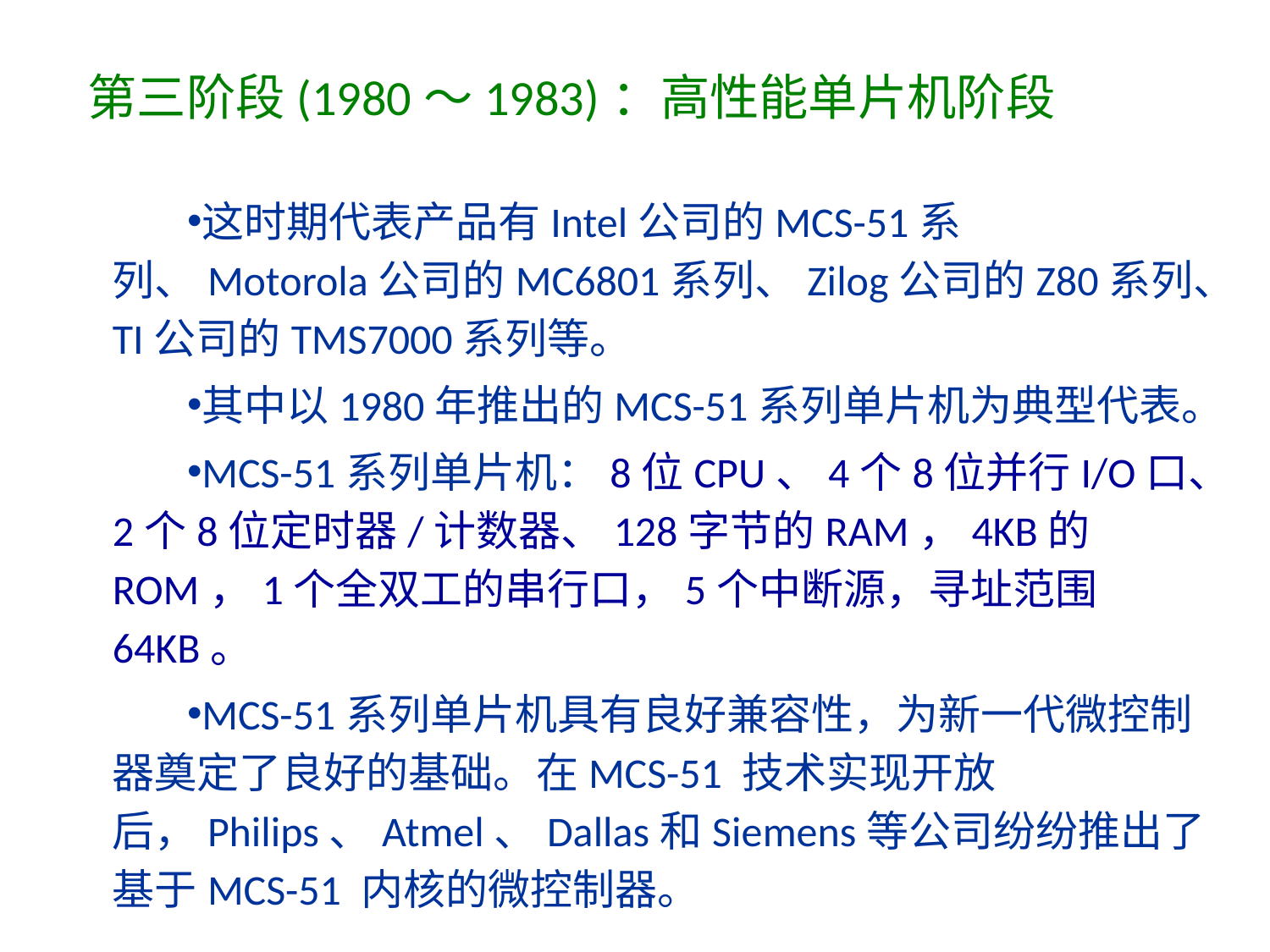

# 第三阶段(1980～1983)：高性能单片机阶段
这时期代表产品有Intel公司的MCS-51系列、Motorola公司的MC6801系列、Zilog公司的Z80系列、TI公司的TMS7000系列等。
其中以1980年推出的MCS-51系列单片机为典型代表。
MCS-51系列单片机：8位CPU、4个8位并行I/O口、2个8位定时器/计数器、128字节的RAM，4KB的ROM，1个全双工的串行口，5个中断源，寻址范围64KB。
MCS-51系列单片机具有良好兼容性，为新一代微控制器奠定了良好的基础。在MCS-51 技术实现开放后，Philips、Atmel、Dallas和Siemens等公司纷纷推出了基于MCS-51 内核的微控制器。